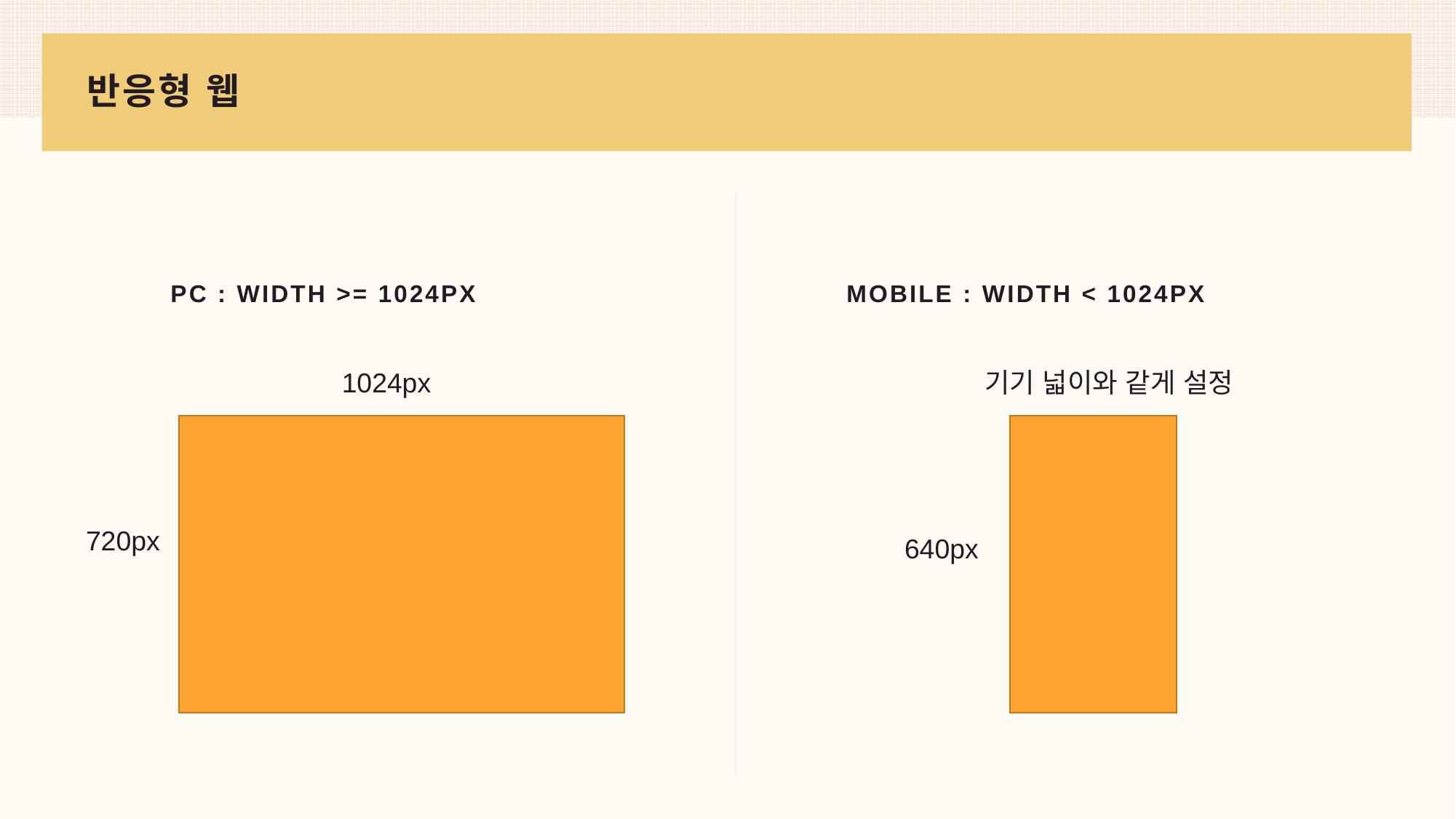

# 반응형 웹
PC : Width >= 1024px
Mobile : width < 1024px
1024px
기기 넓이와 같게 설정

720px
640px